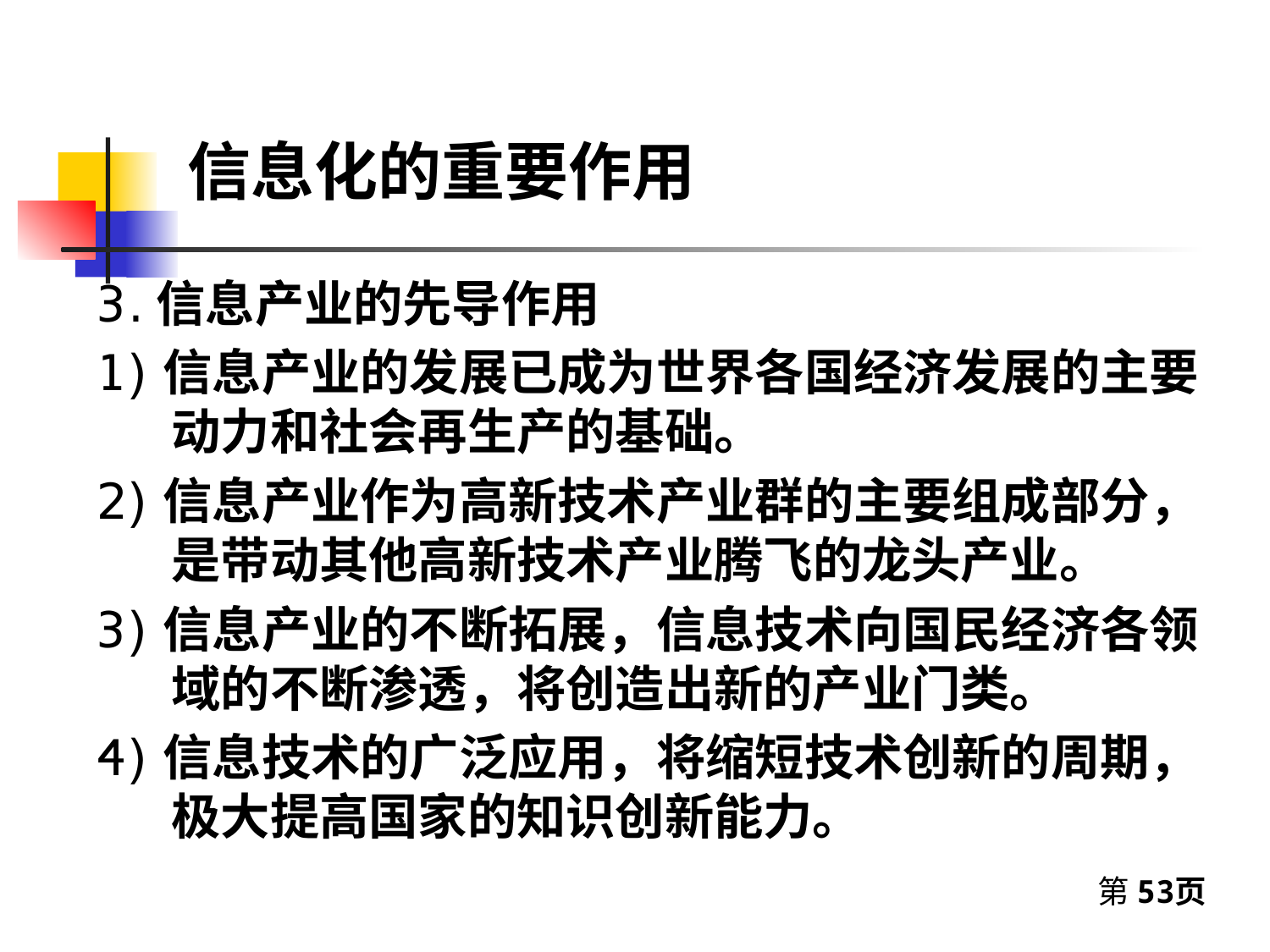

信息化的重要作用
3.信息产业的先导作用
1)信息产业的发展已成为世界各国经济发展的主要动力和社会再生产的基础。
2)信息产业作为高新技术产业群的主要组成部分，是带动其他高新技术产业腾飞的龙头产业。
3)信息产业的不断拓展，信息技术向国民经济各领域的不断渗透，将创造出新的产业门类。
4)信息技术的广泛应用，将缩短技术创新的周期，极大提高国家的知识创新能力。